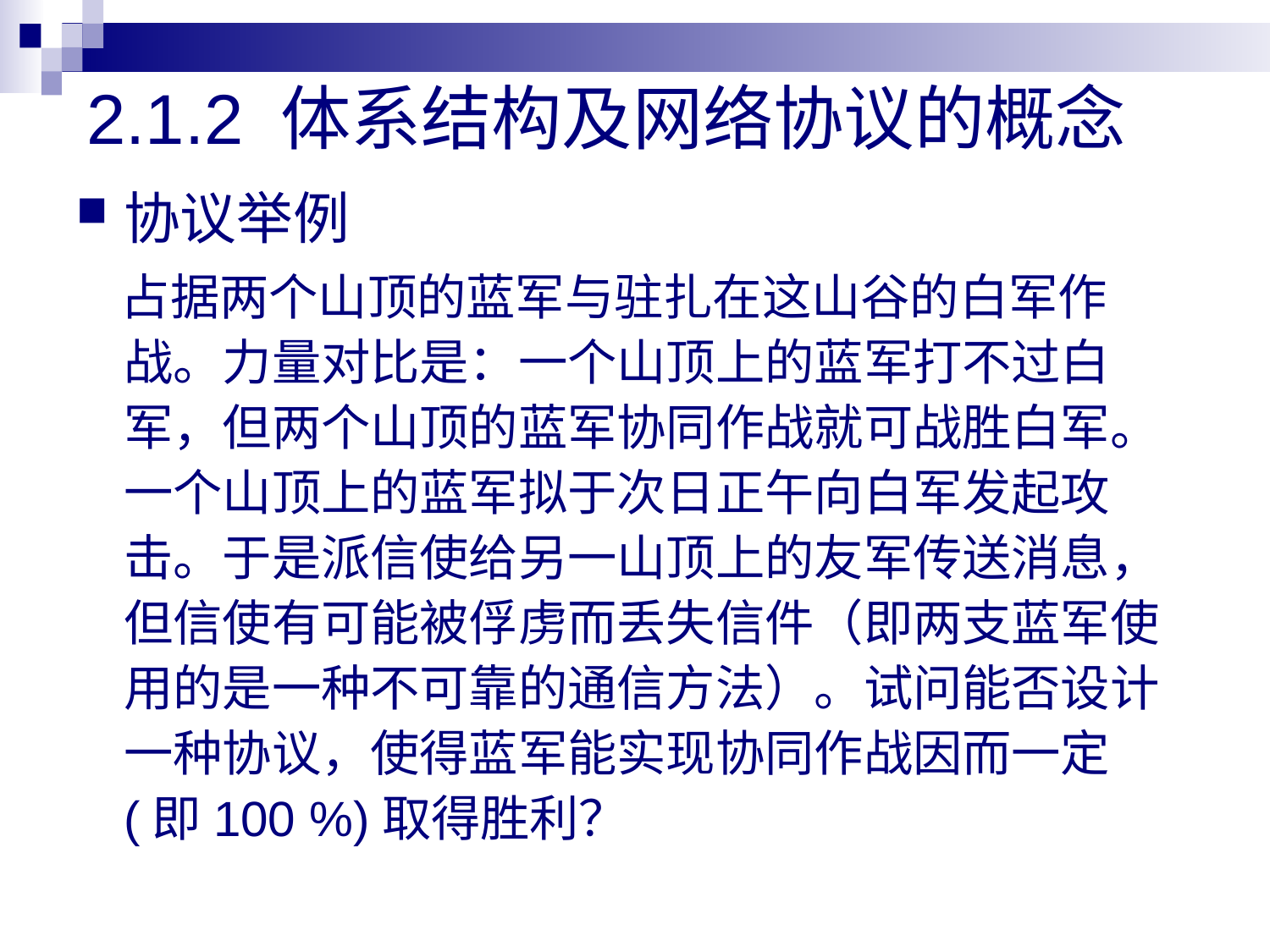

# 2.1.2 体系结构及网络协议的概念
协议举例
   占据两个山顶的蓝军与驻扎在这山谷的白军作战。力量对比是：一个山顶上的蓝军打不过白军，但两个山顶的蓝军协同作战就可战胜白军。一个山顶上的蓝军拟于次日正午向白军发起攻击。于是派信使给另一山顶上的友军传送消息，但信使有可能被俘虏而丢失信件（即两支蓝军使用的是一种不可靠的通信方法）。试问能否设计一种协议，使得蓝军能实现协同作战因而一定(即100 %)取得胜利？